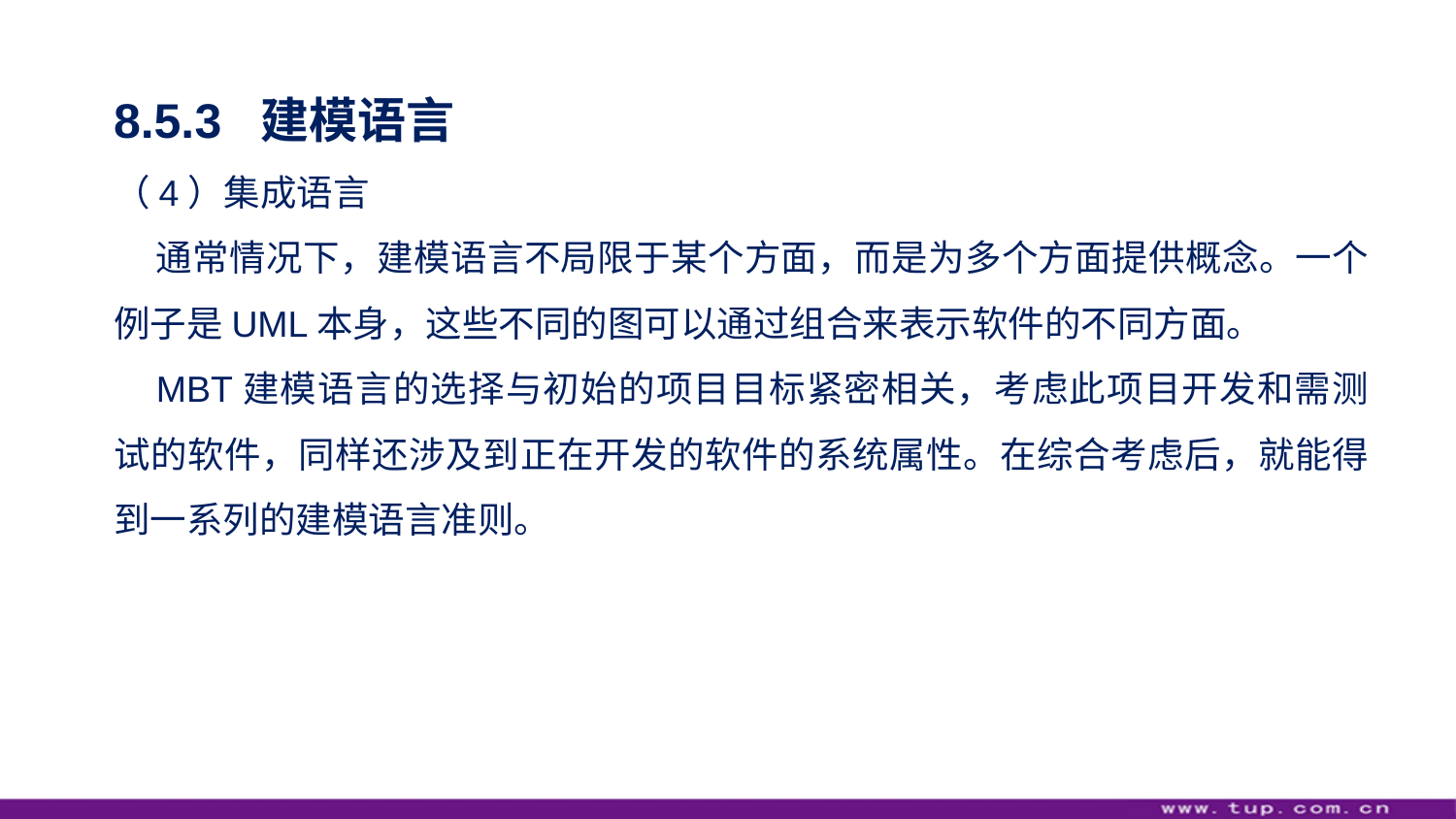

8.5.3  建模语言
（4）集成语言
通常情况下，建模语言不局限于某个方面，而是为多个方面提供概念。一个例子是UML本身，这些不同的图可以通过组合来表示软件的不同方面。
MBT建模语言的选择与初始的项目目标紧密相关，考虑此项目开发和需测试的软件，同样还涉及到正在开发的软件的系统属性。在综合考虑后，就能得到一系列的建模语言准则。